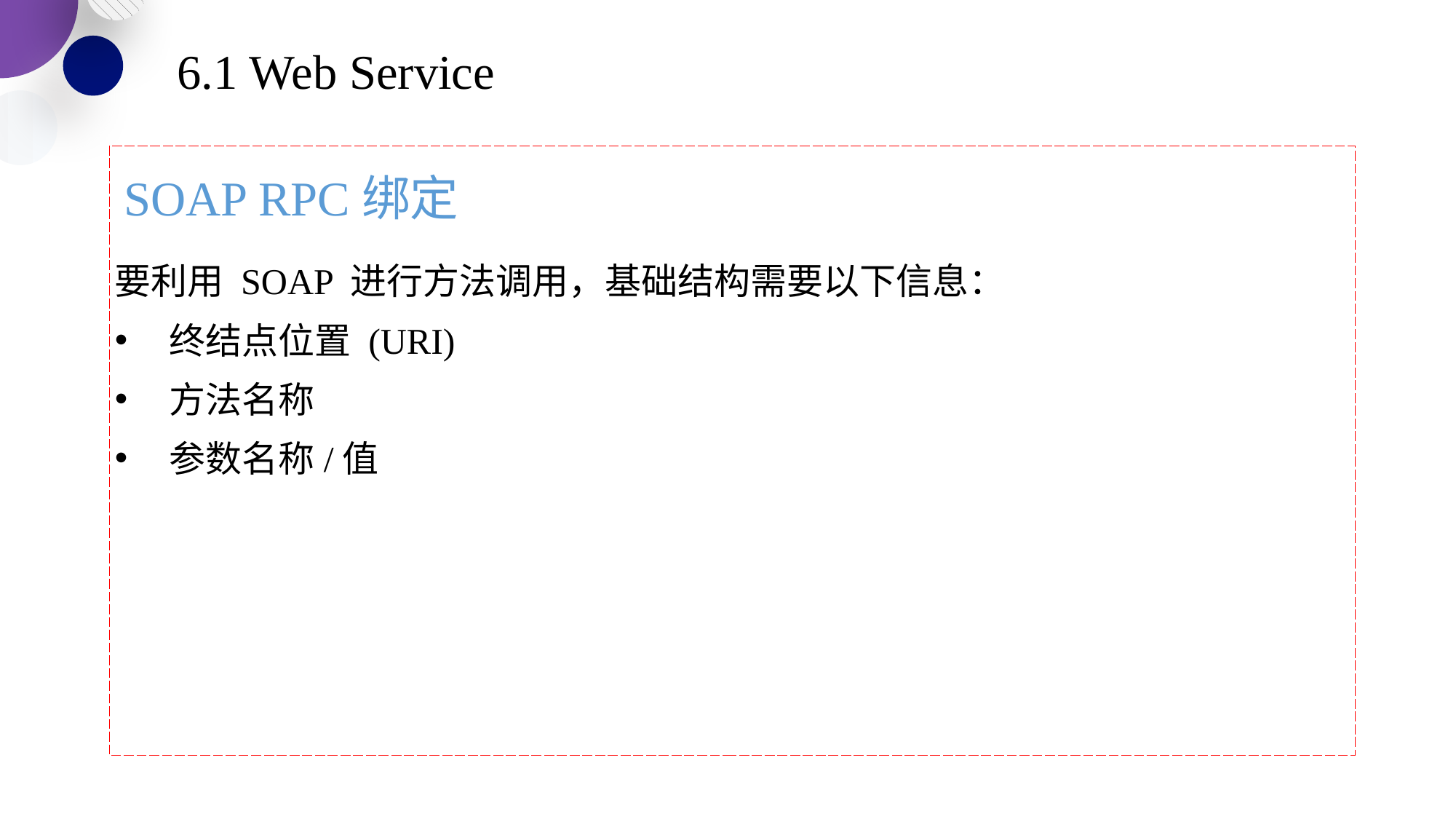

6.1 Web Service

要利用 SOAP 进行方法调用，基础结构需要以下信息：
终结点位置 (URI)
方法名称
参数名称/值
# SOAP RPC绑定